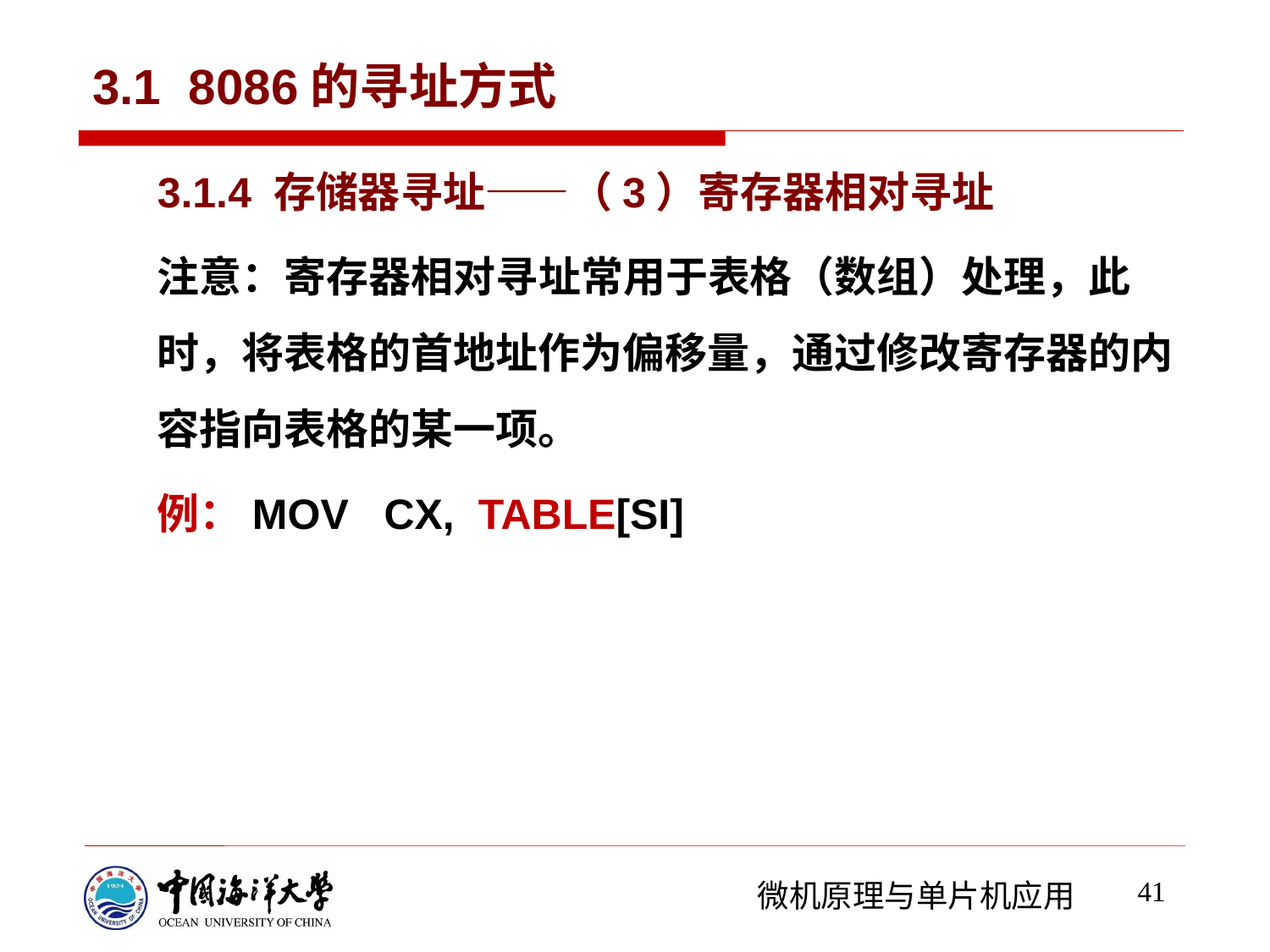

# 3.1  8086的寻址方式
3.1.4 存储器寻址——（3）寄存器相对寻址
注意：寄存器相对寻址常用于表格（数组）处理，此时，将表格的首地址作为偏移量，通过修改寄存器的内容指向表格的某一项。
例：MOV   CX,  TABLE[SI]

41